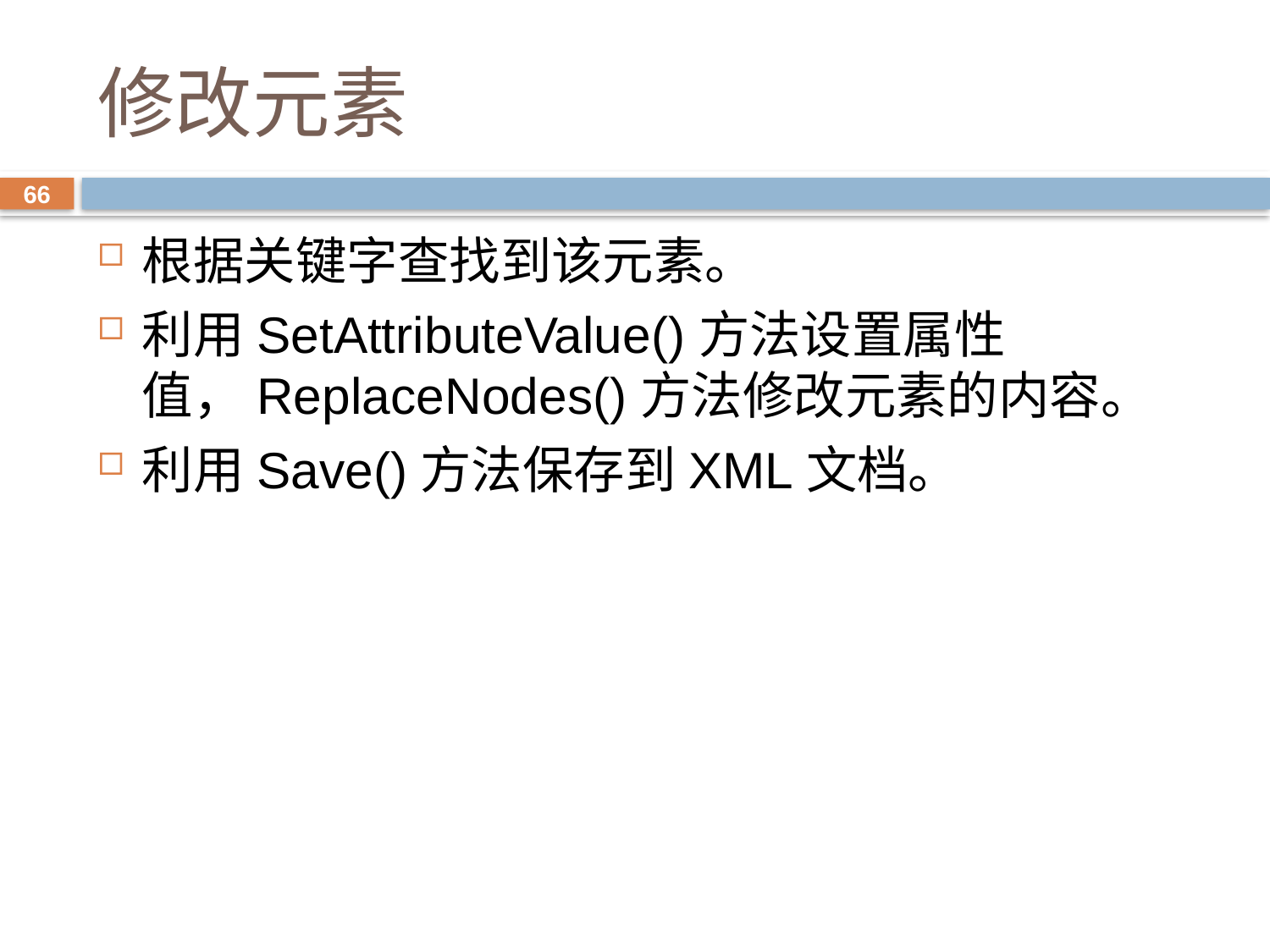

# 修改元素
66
根据关键字查找到该元素。
利用SetAttributeValue()方法设置属性值，ReplaceNodes()方法修改元素的内容。
利用Save()方法保存到XML文档。